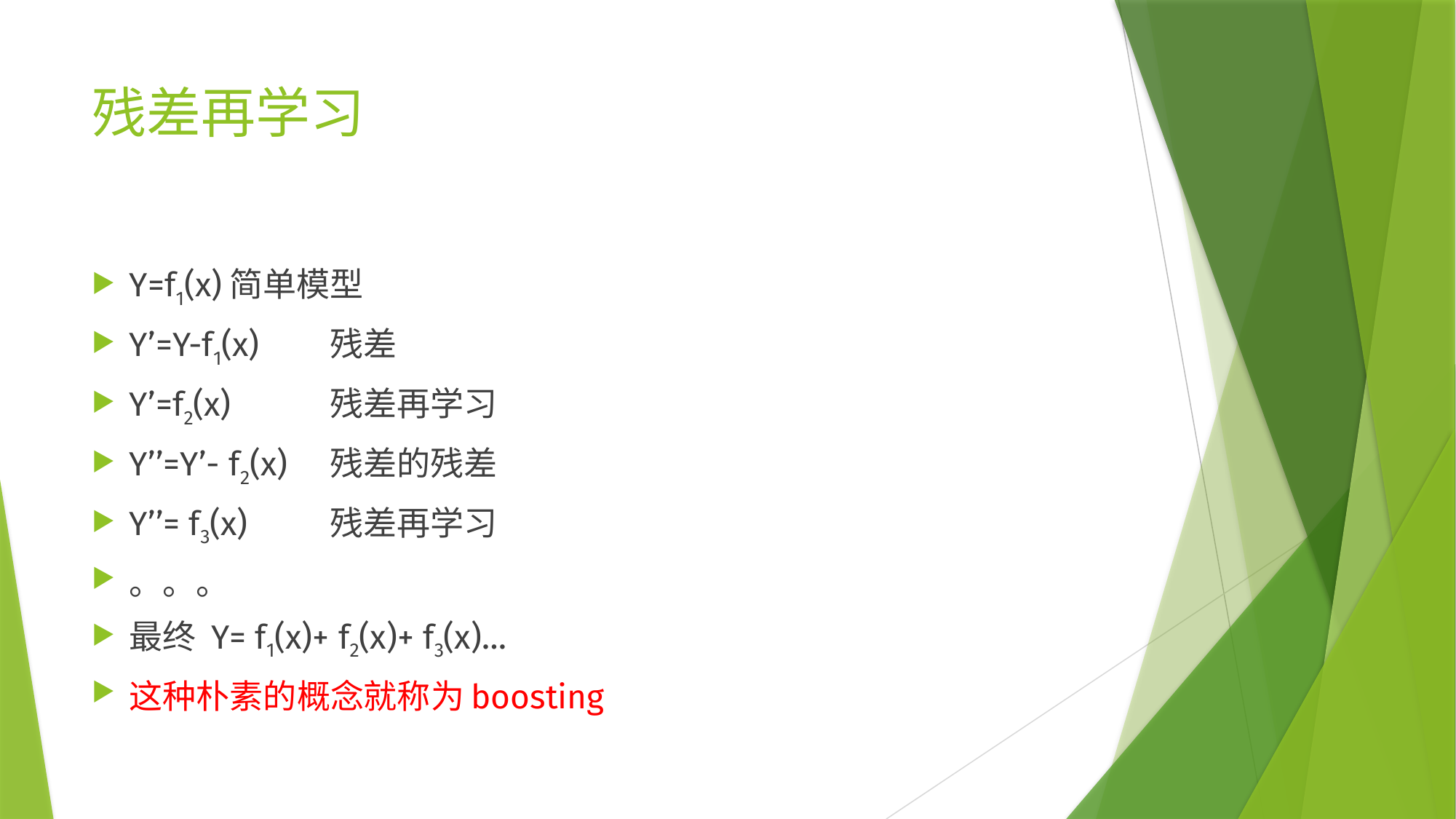

# 残差再学习
Y=f1(x)		简单模型
Y’=Y-f1(x)		残差
Y’=f2(x)		残差再学习
Y’’=Y’- f2(x)	残差的残差
Y’’= f3(x)		残差再学习
。。。
最终 Y= f1(x)+ f2(x)+ f3(x)…
这种朴素的概念就称为boosting